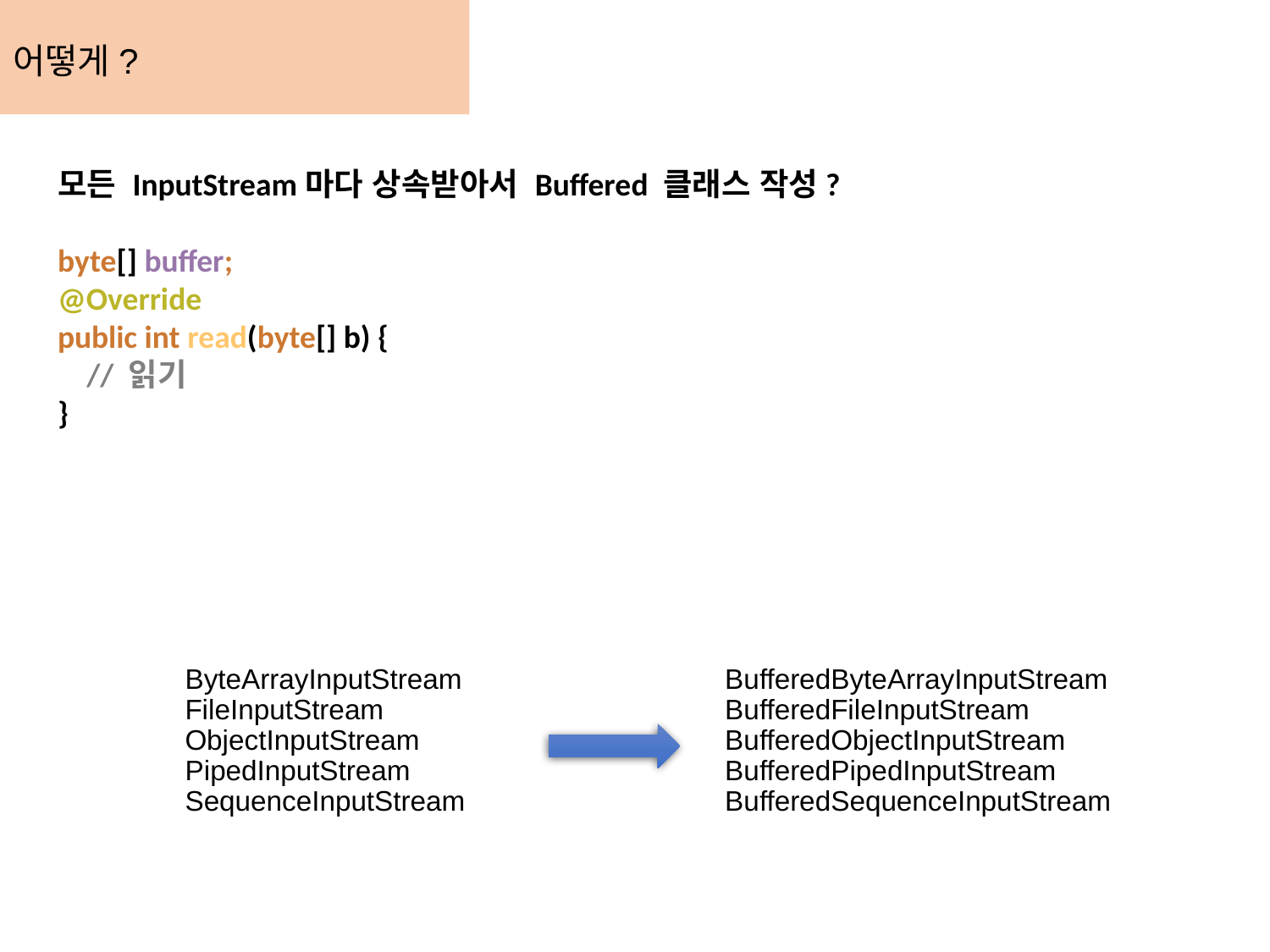

# 어떻게?
모든 InputStream마다 상속받아서 Buffered 클래스 작성?

byte[] buffer;
@Override
public int read(byte[] b) {
    // 읽기
}
ByteArrayInputStream
FileInputStream
ObjectInputStream
PipedInputStream
SequenceInputStream

BufferedByteArrayInputStream
BufferedFileInputStream
BufferedObjectInputStream
BufferedPipedInputStream
BufferedSequenceInputStream